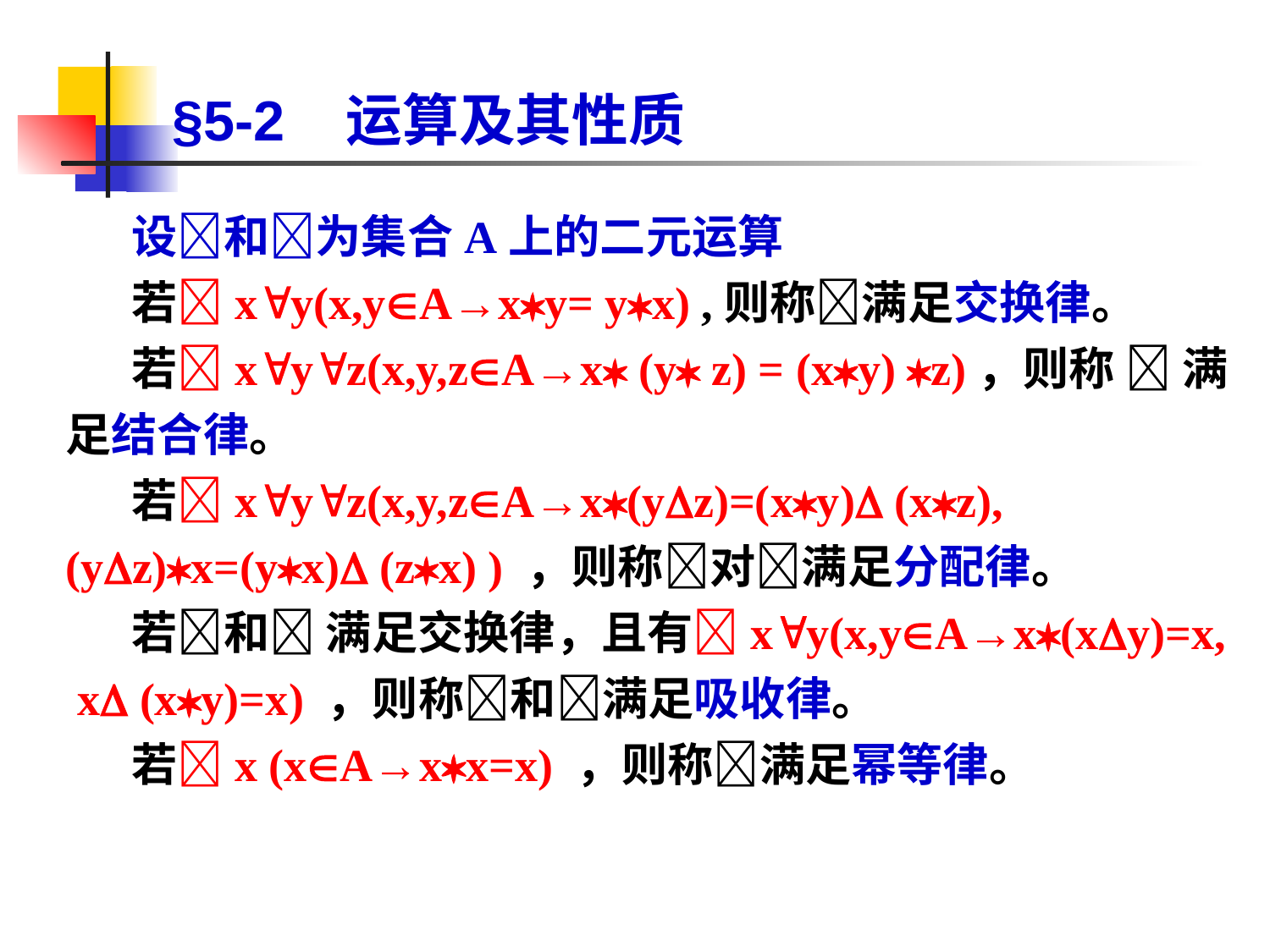

# §5-2   运算及其性质
设∗和Δ为集合A上的二元运算
若∀x∀y(x,y∈A→x∗y= y∗x) ,则称∗满足交换律。
若∀x∀y∀z(x,y,z∈A→x∗ (y∗ z) = (x∗y) ∗z)，则称 ∗ 满足结合律。
若∀x∀y∀z(x,y,z∈A→x∗(yΔz)=(x∗y)Δ (x∗z), (yΔz)∗x=(y∗x)Δ (z∗x) ) ，则称∗对Δ满足分配律。
若∗和Δ 满足交换律，且有∀x∀y(x,y∈A→x∗(xΔy)=x,  xΔ (x∗y)=x) ，则称∗和Δ满足吸收律。
若∀x (x∈A→x∗x=x) ，则称∗满足幂等律。
20